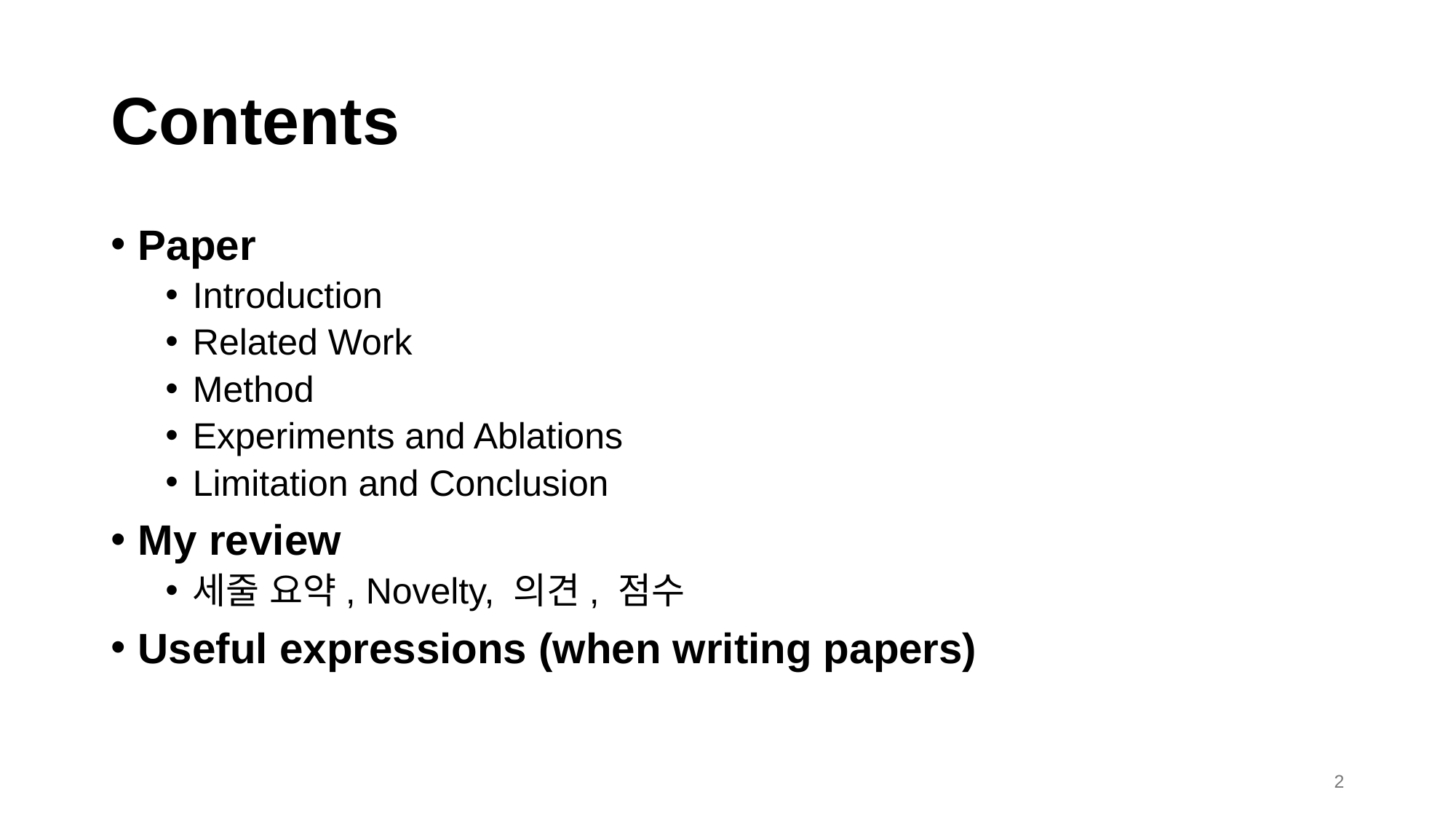

# Contents
Paper
Introduction
Related Work
Method
Experiments and Ablations
Limitation and Conclusion
My review
세줄 요약, Novelty, 의견, 점수
Useful expressions (when writing papers)
2